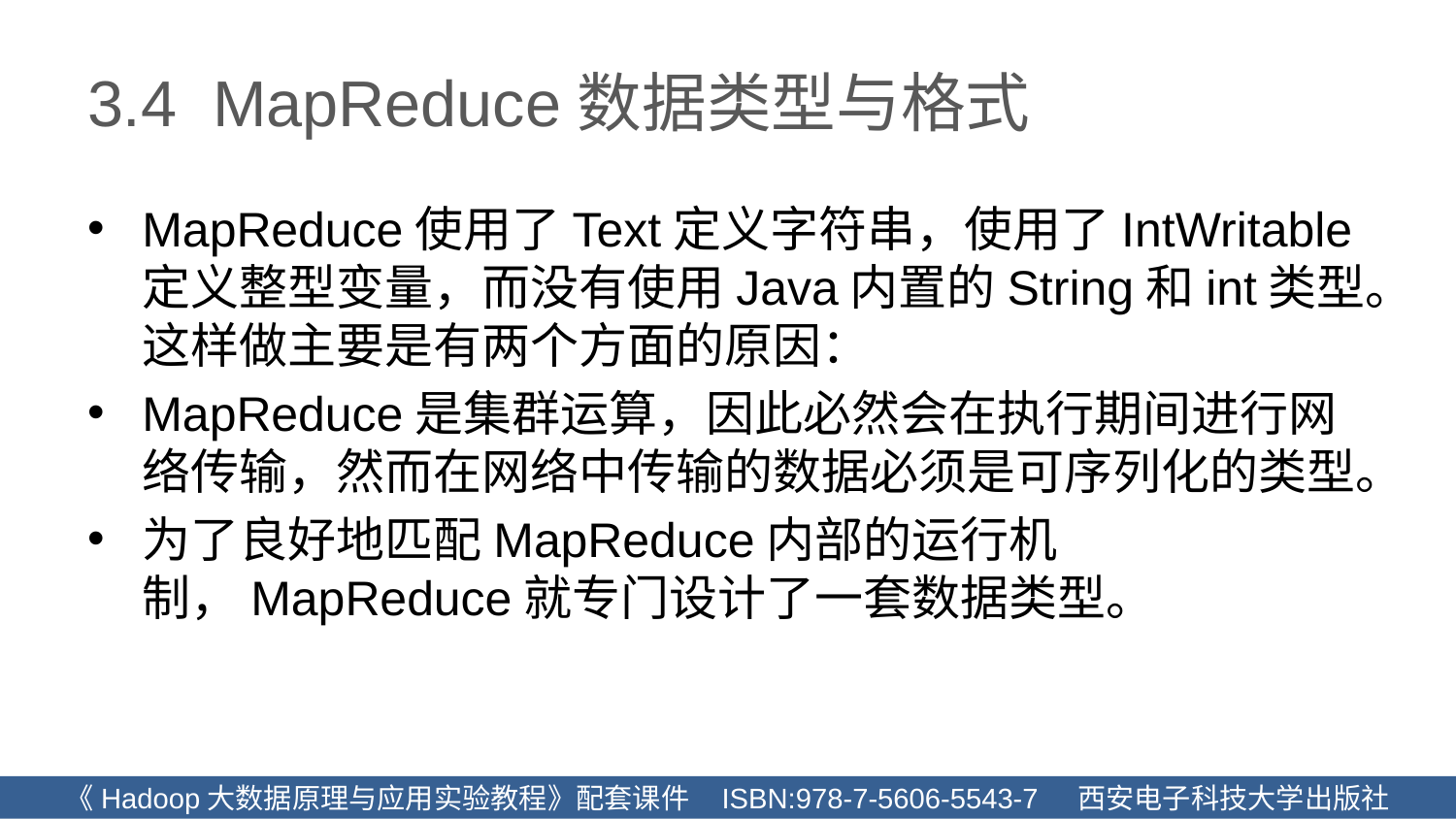

# 3.4  MapReduce数据类型与格式
MapReduce使用了Text定义字符串，使用了IntWritable定义整型变量，而没有使用Java内置的String和int类型。这样做主要是有两个方面的原因：
MapReduce是集群运算，因此必然会在执行期间进行网络传输，然而在网络中传输的数据必须是可序列化的类型。
为了良好地匹配MapReduce内部的运行机制，MapReduce就专门设计了一套数据类型。